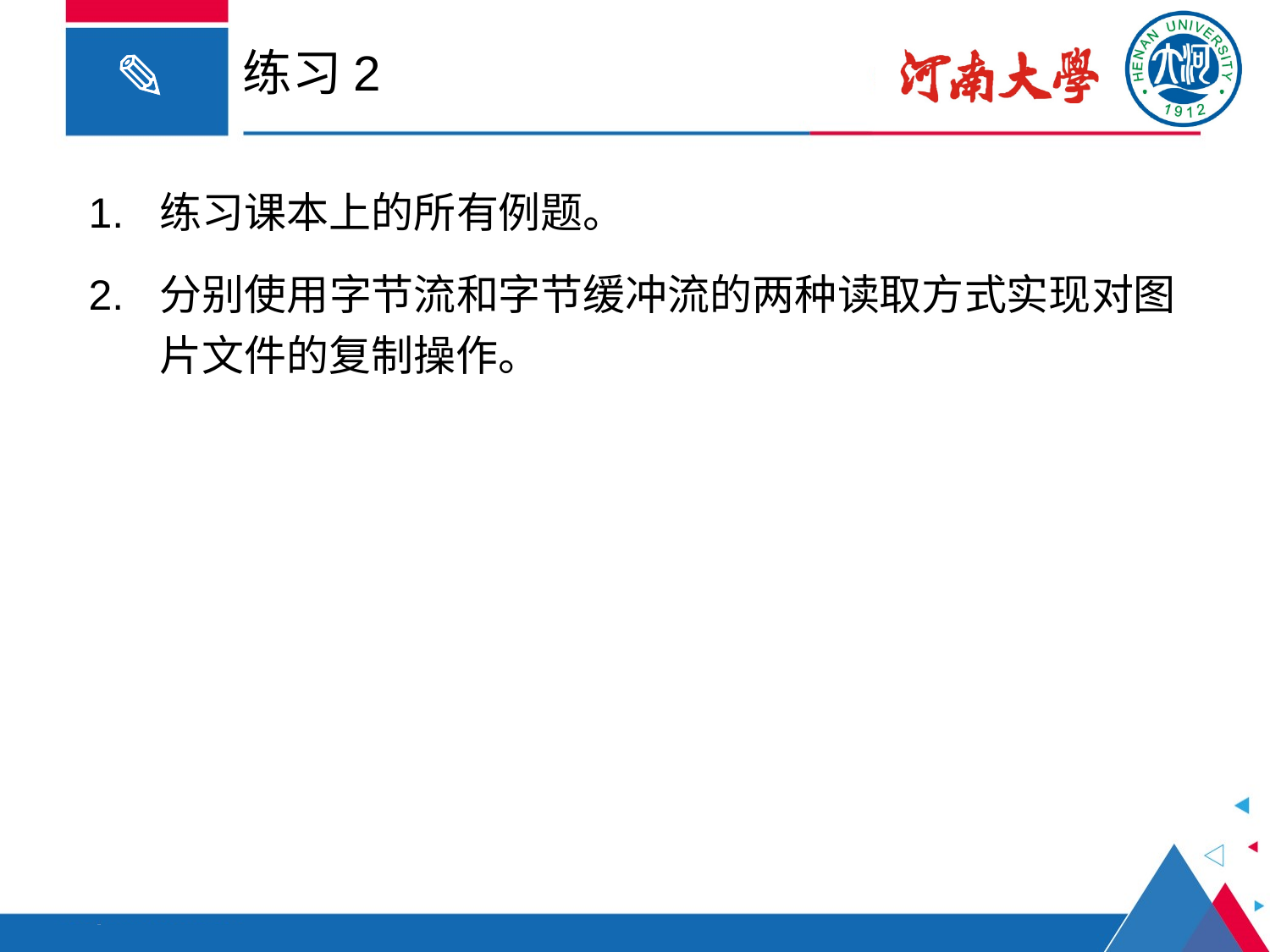

# 练习2
练习课本上的所有例题。
分别使用字节流和字节缓冲流的两种读取方式实现对图片文件的复制操作。